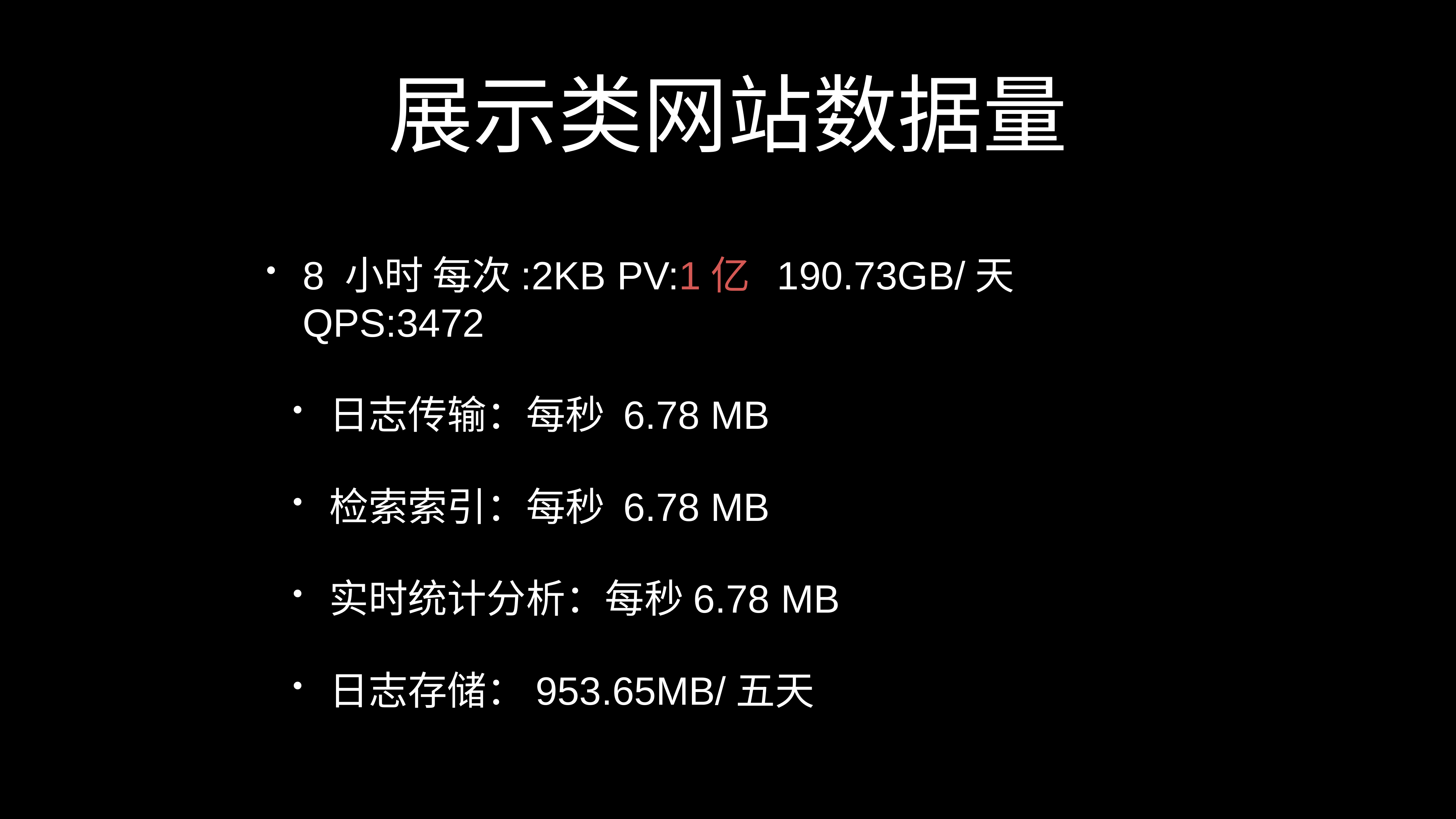

# 展示类网站数据量
8 小时 每次:2KB PV:1亿  190.73GB/天 QPS:3472
日志传输：每秒 6.78 MB
检索索引：每秒 6.78 MB
实时统计分析：每秒6.78 MB
日志存储：953.65MB/五天